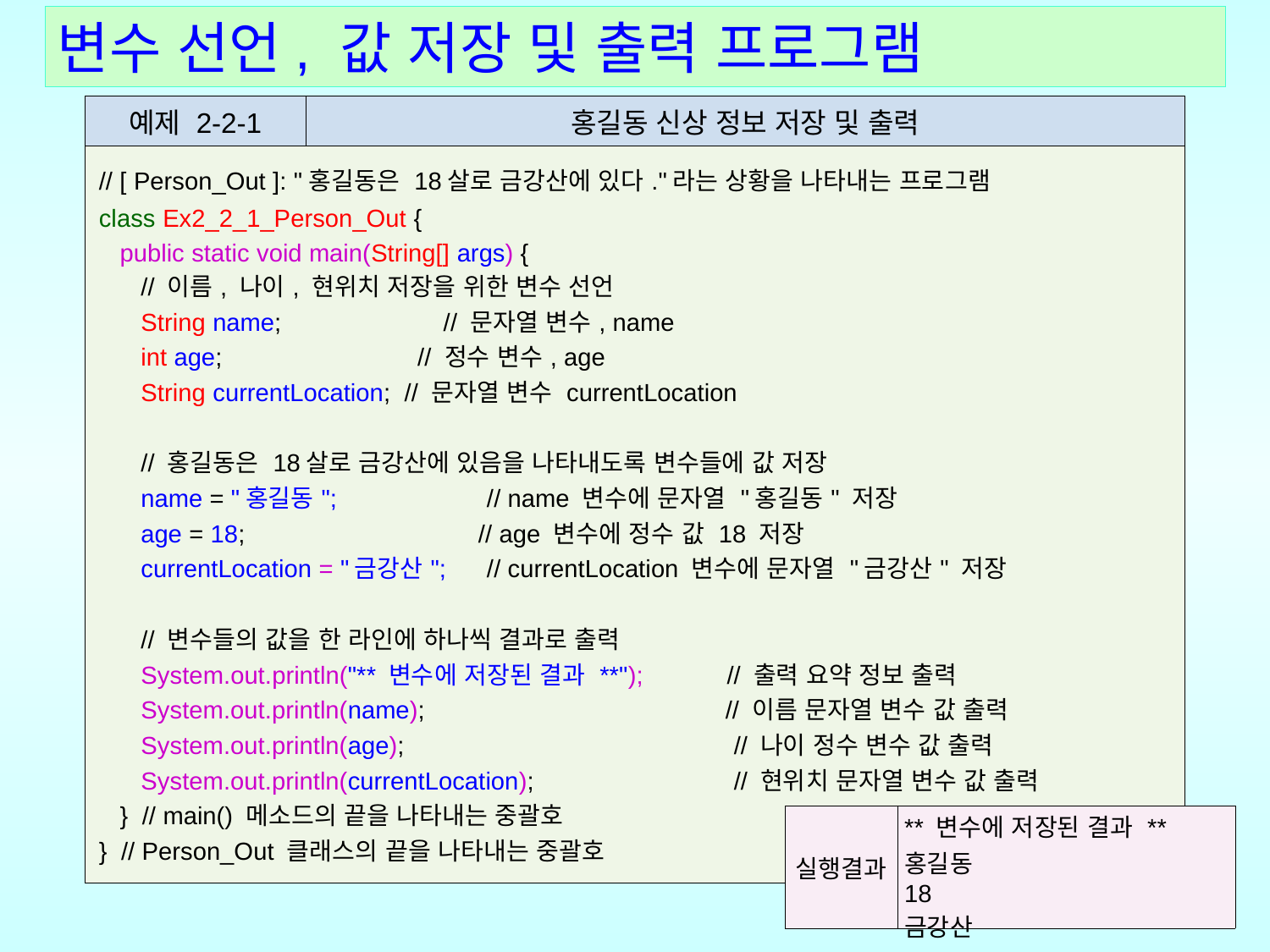

변수 선언, 값 저장 및 출력 프로그램
| 예제 2-2-1 | 홍길동 신상 정보 저장 및 출력 |
| --- | --- |
| // [ Person\_Out ]: "홍길동은 18살로 금강산에 있다."라는 상황을 나타내는 프로그램 class Ex2\_2\_1\_Person\_Out { public static void main(String[] args) { // 이름, 나이, 현위치 저장을 위한 변수 선언 String name; // 문자열 변수, name int age; // 정수 변수, age String currentLocation; // 문자열 변수 currentLocation // 홍길동은 18살로 금강산에 있음을 나타내도록 변수들에 값 저장 name = "홍길동"; // name 변수에 문자열 "홍길동" 저장 age = 18; // age 변수에 정수 값 18 저장 currentLocation = "금강산"; // currentLocation 변수에 문자열 "금강산" 저장 // 변수들의 값을 한 라인에 하나씩 결과로 출력 System.out.println("\*\* 변수에 저장된 결과 \*\*"); // 출력 요약 정보 출력 System.out.println(name); // 이름 문자열 변수 값 출력 System.out.println(age); // 나이 정수 변수 값 출력 System.out.println(currentLocation); // 현위치 문자열 변수 값 출력 } // main() 메소드의 끝을 나타내는 중괄호 } // Person\_Out 클래스의 끝을 나타내는 중괄호 |  |
| 실행결과 | \*\* 변수에 저장된 결과 \*\* 홍길동 18 금강산 |
| --- | --- |